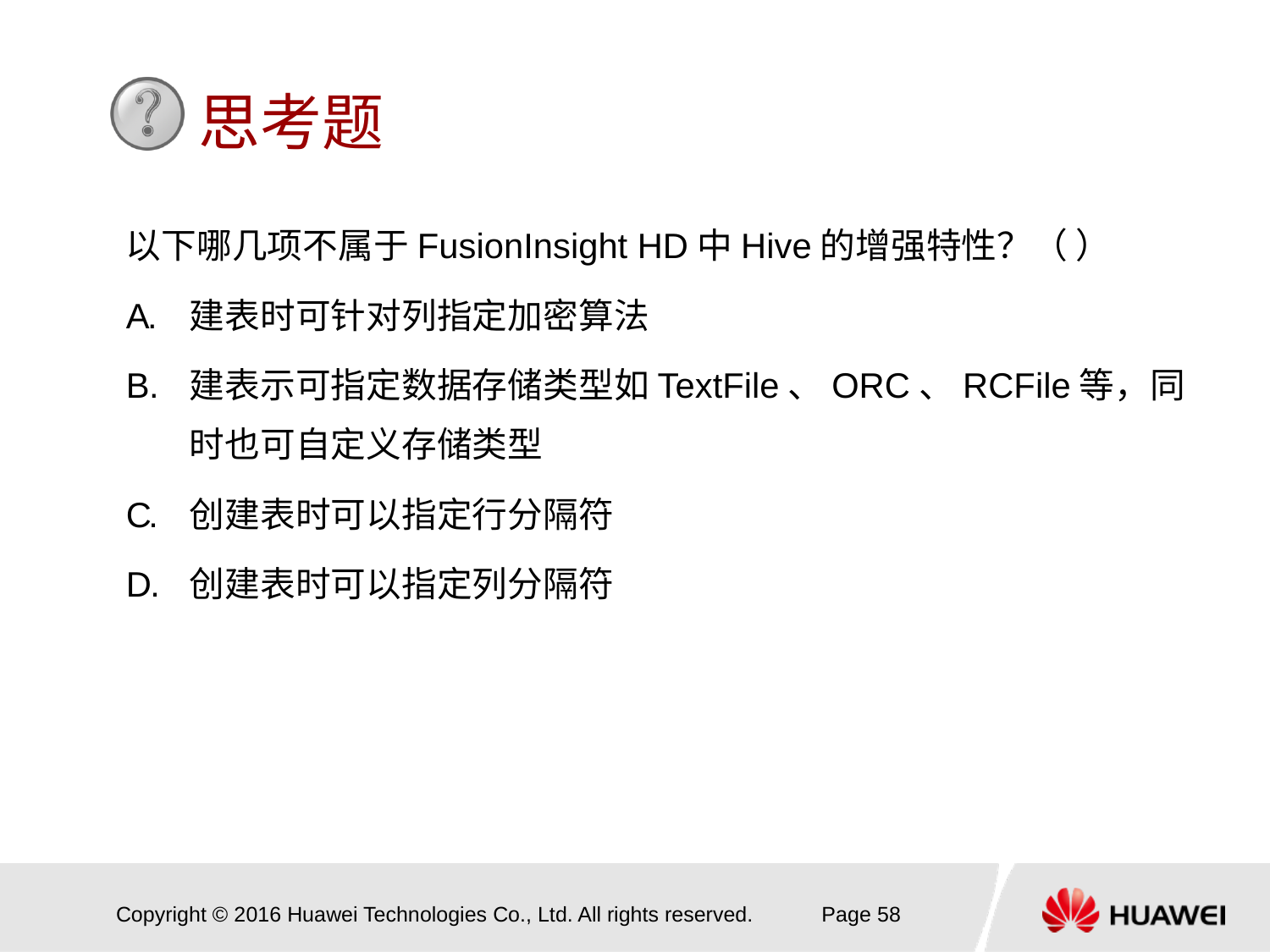

以下哪几项不属于FusionInsight HD中Hive的增强特性？（ ）
建表时可针对列指定加密算法
建表示可指定数据存储类型如TextFile、ORC、RCFile等，同时也可自定义存储类型
创建表时可以指定行分隔符
创建表时可以指定列分隔符